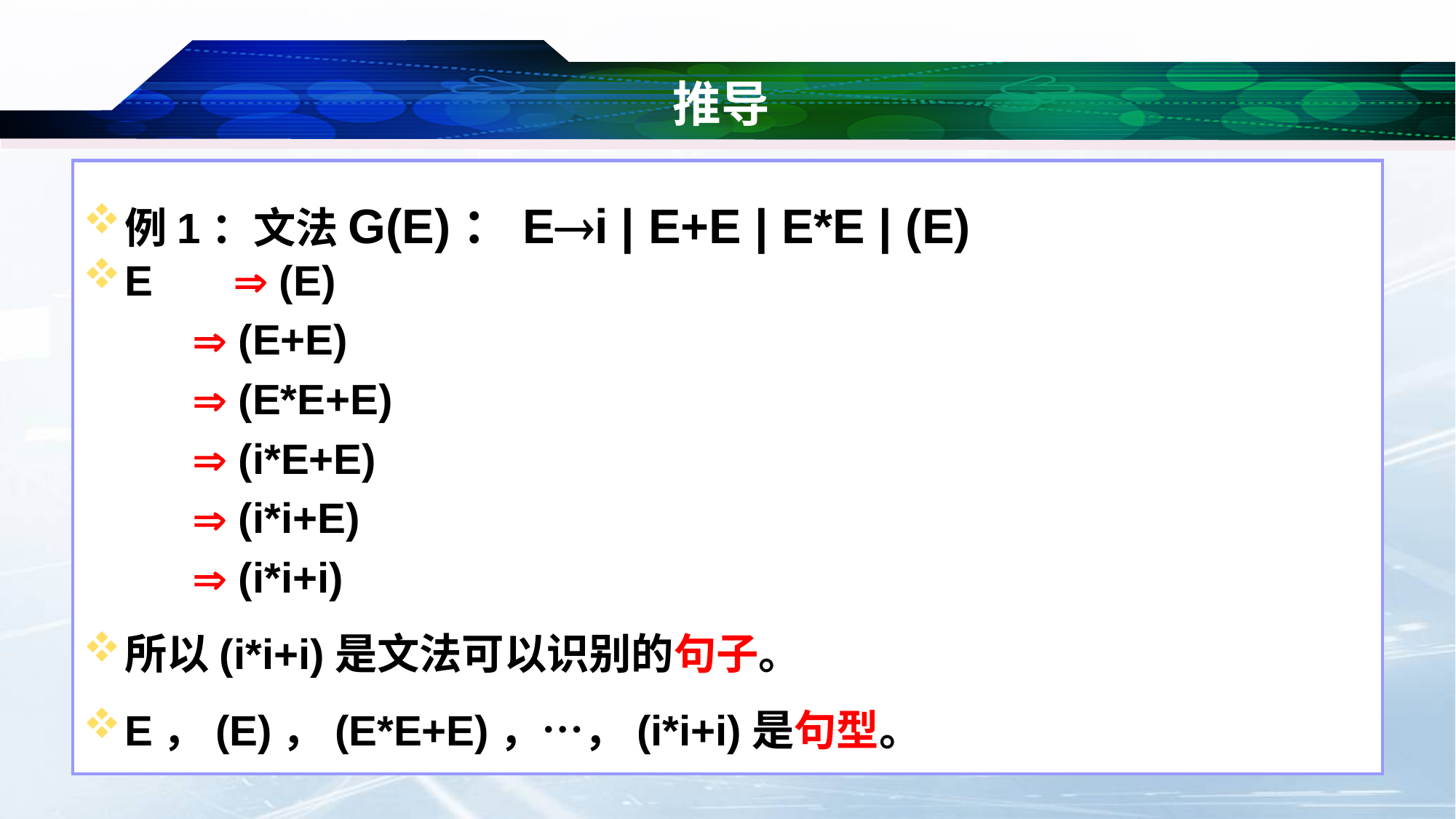

# 推导
例1：文法G(E)：E→i | E+E | E*E | (E)
E 	⇒ (E)
	⇒ (E+E)
	⇒ (E*E+E)
       	⇒ (i*E+E)
	⇒ (i*i+E)
	⇒ (i*i+i)
所以(i*i+i)是文法可以识别的句子。
E，(E)，(E*E+E)，…，(i*i+i)是句型。